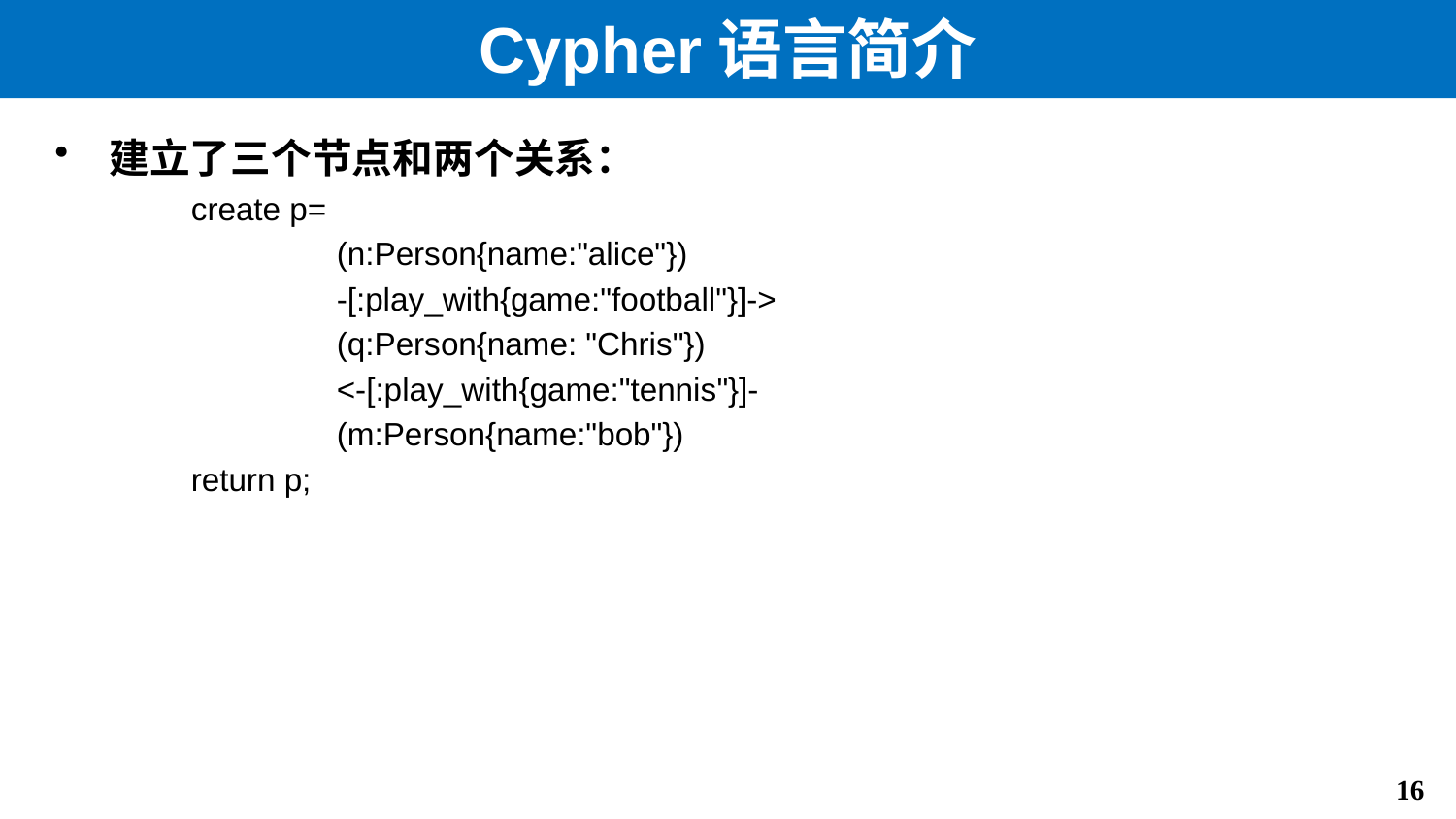

# Cypher语言简介
建立了三个节点和两个关系：
create p=
	(n:Person{name:"alice"})
	-[:play_with{game:"football"}]->
	(q:Person{name: "Chris"})
	<-[:play_with{game:"tennis"}]-
	(m:Person{name:"bob"})
return p;